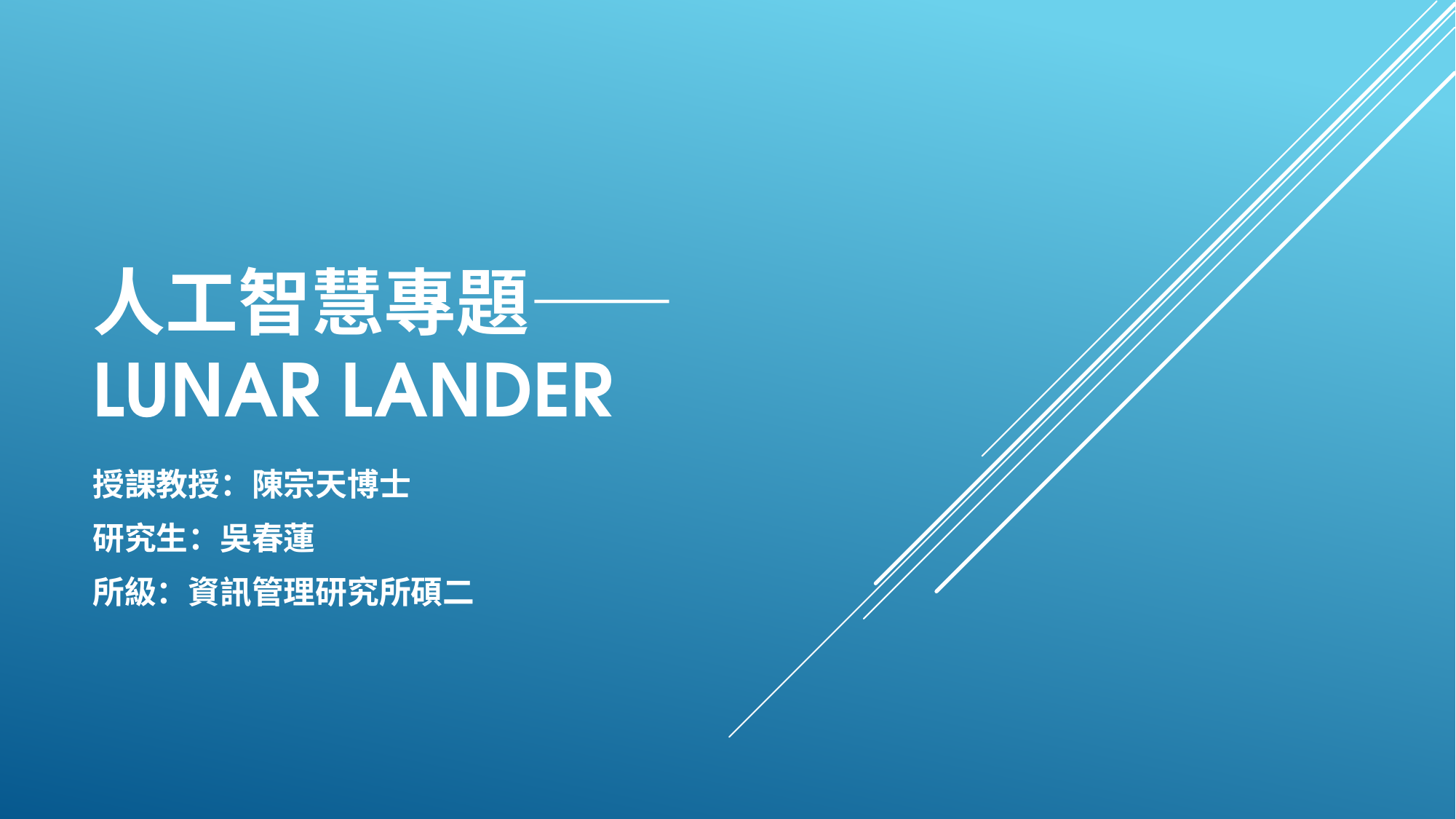

# 人工智慧專題—— Lunar Lander
授課教授：陳宗天博士
研究生：吳春蓮
所級：資訊管理研究所碩二